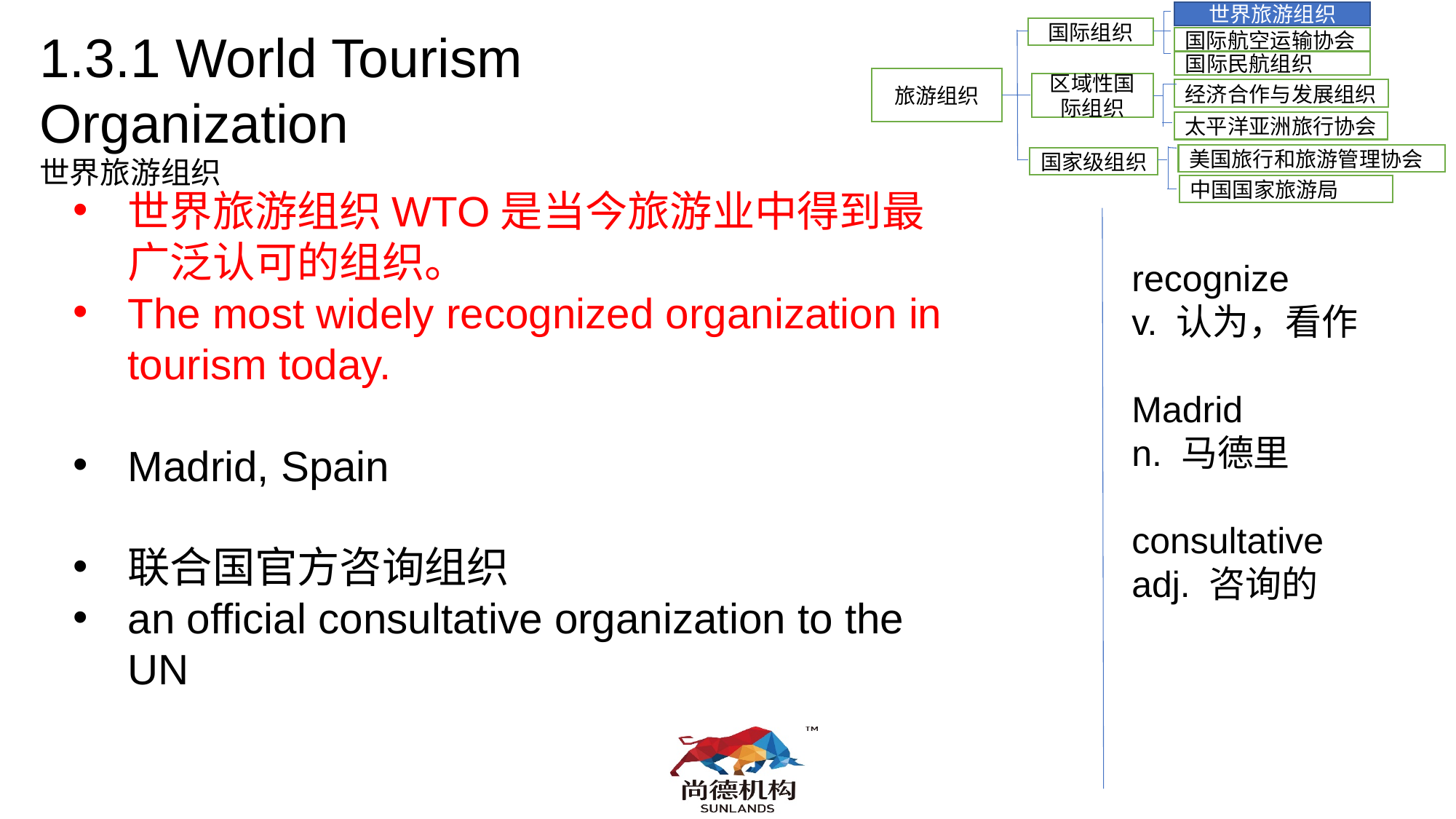

世界旅游组织
1.3.1 World Tourism Organization
世界旅游组织
国际组织
国际航空运输协会
国际民航组织
旅游组织
区域性国际组织
经济合作与发展组织
太平洋亚洲旅行协会
美国旅行和旅游管理协会
国家级组织
中国国家旅游局
世界旅游组织WTO是当今旅游业中得到最广泛认可的组织。
The most widely recognized organization in tourism today.

Madrid, Spain

联合国官方咨询组织
an official consultative organization to the UN

 recognize
 v. 认为，看作

 Madrid
 n. 马德里

 consultative
 adj. 咨询的